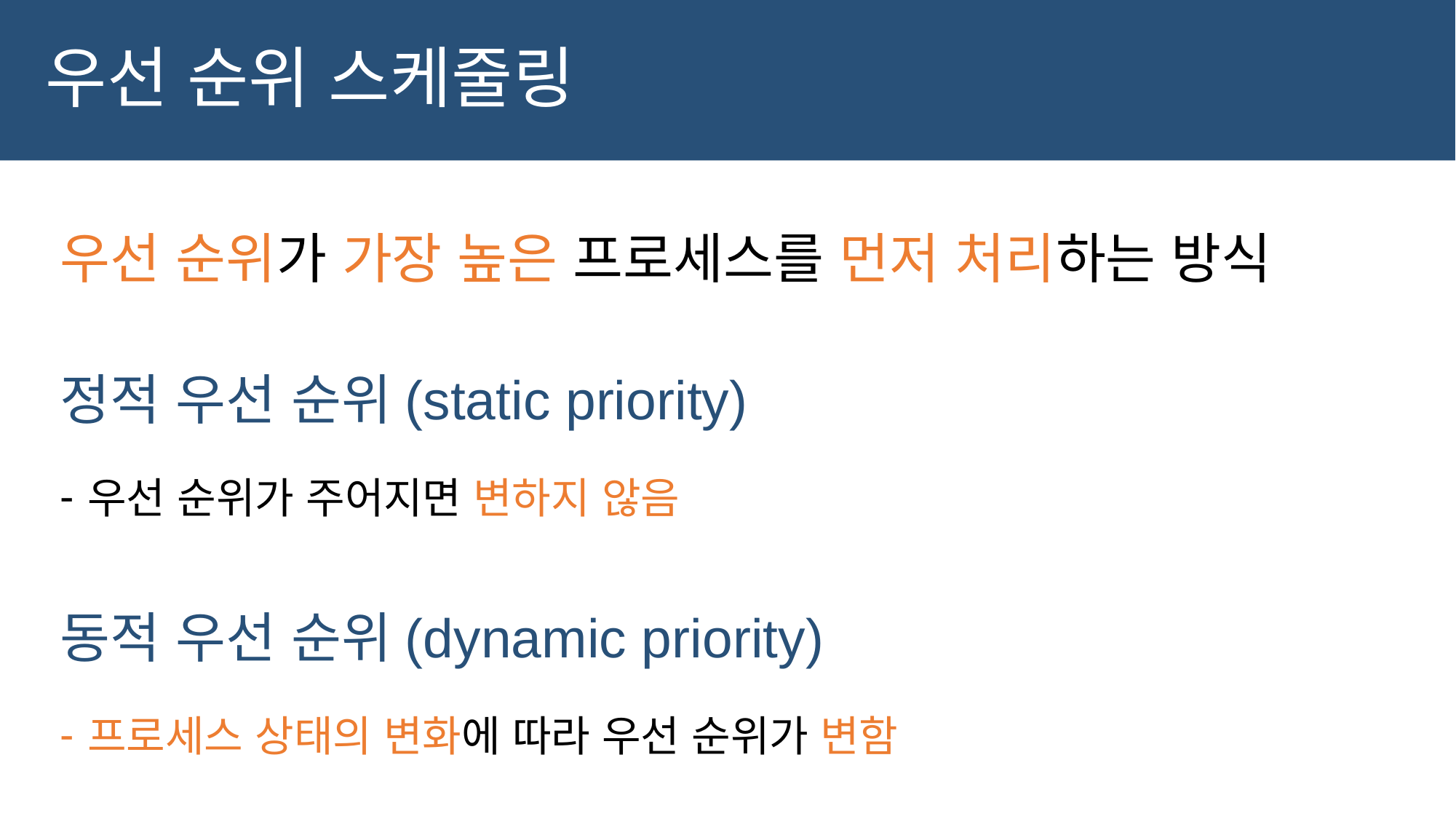

# 우선 순위 스케줄링
우선 순위가 가장 높은 프로세스를 먼저 처리하는 방식
정적 우선 순위(static priority)
우선 순위가 주어지면 변하지 않음

동적 우선 순위(dynamic priority)
프로세스 상태의 변화에 따라 우선 순위가 변함